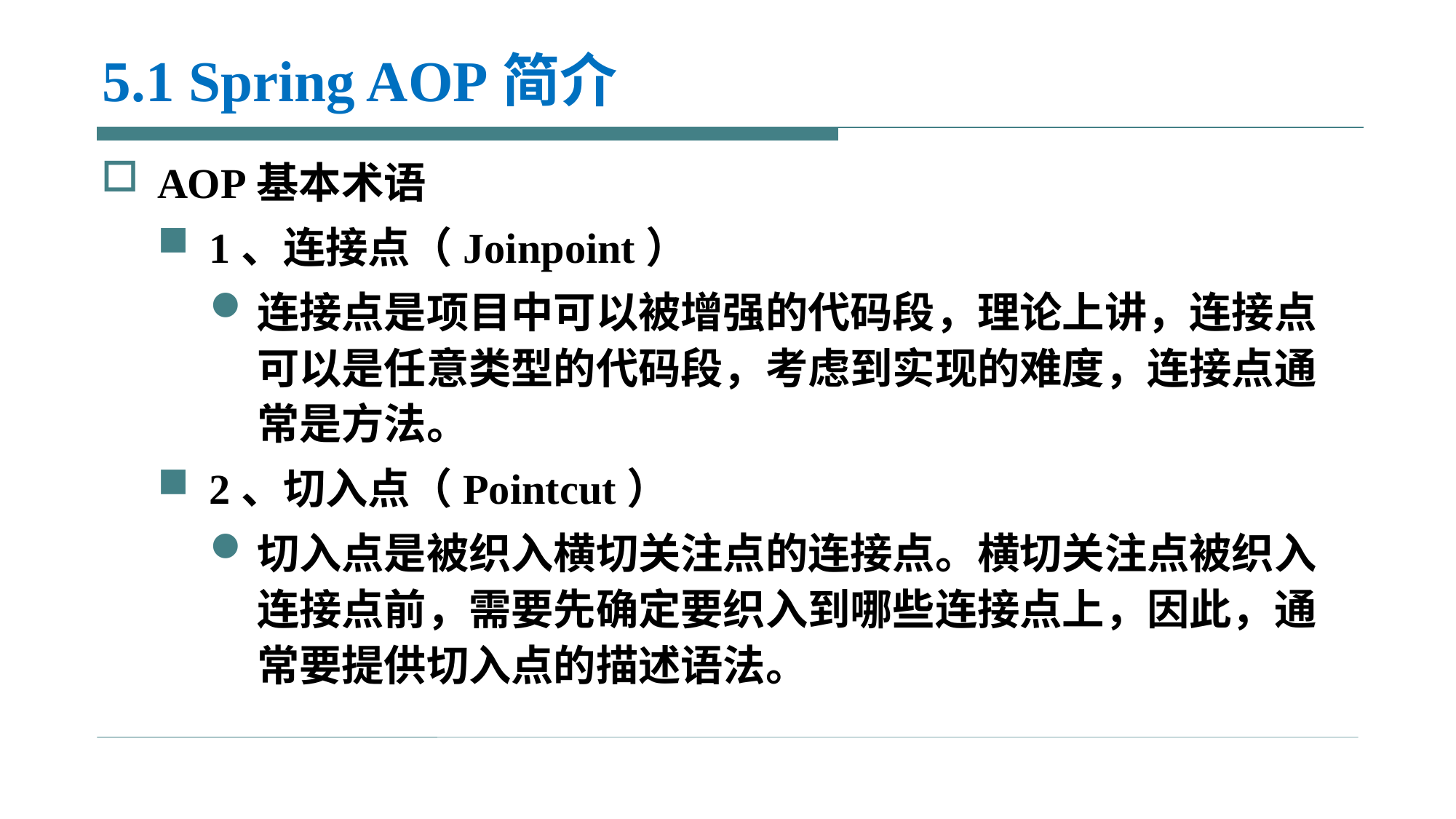

# 5.1 Spring AOP简介
AOP基本术语
1、连接点（Joinpoint）
连接点是项目中可以被增强的代码段，理论上讲，连接点可以是任意类型的代码段，考虑到实现的难度，连接点通常是方法。
2、切入点（Pointcut）
切入点是被织入横切关注点的连接点。横切关注点被织入连接点前，需要先确定要织入到哪些连接点上，因此，通常要提供切入点的描述语法。
6